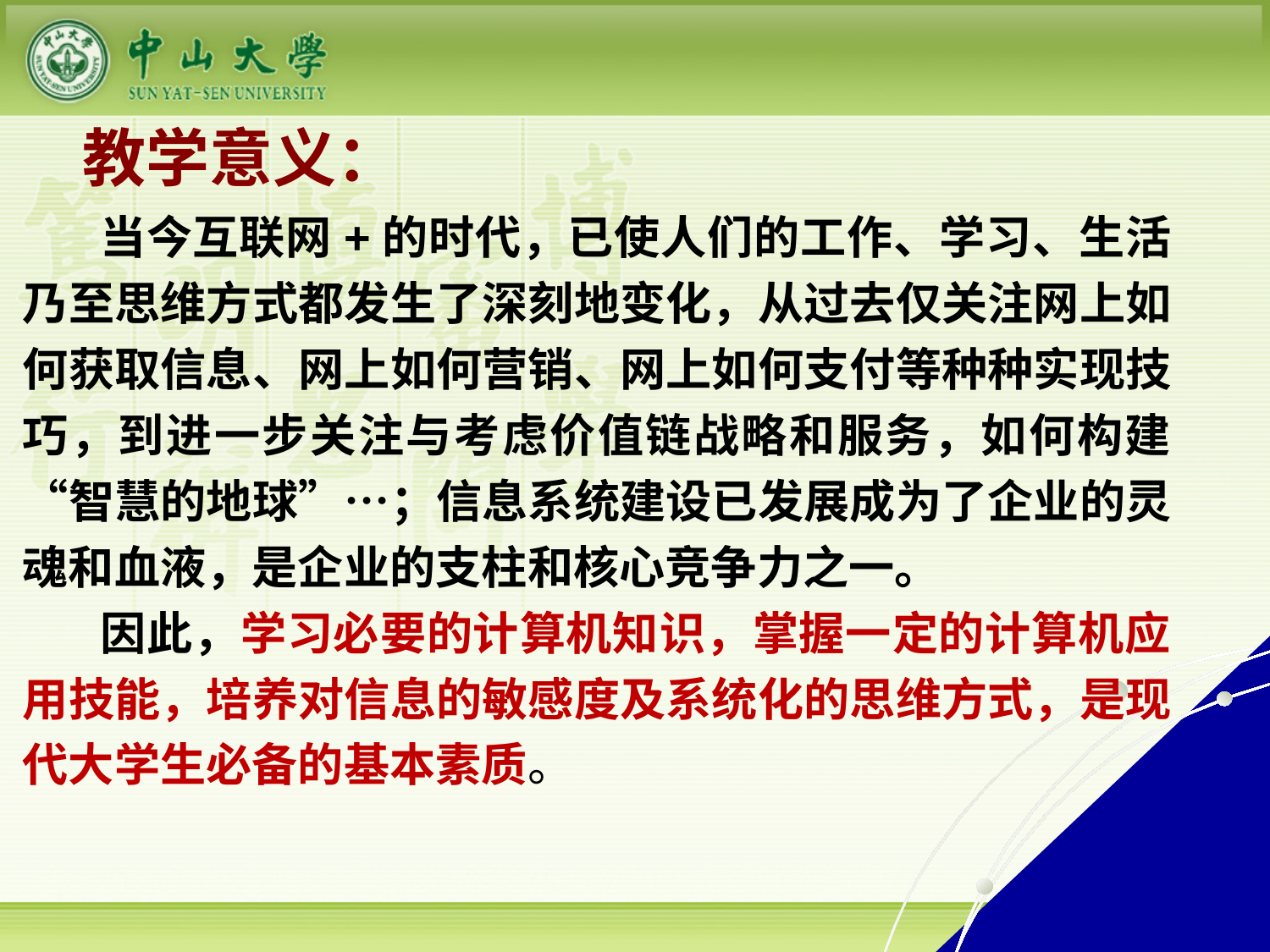

教学意义：
      当今互联网+的时代，已使人们的工作、学习、生活乃至思维方式都发生了深刻地变化，从过去仅关注网上如何获取信息、网上如何营销、网上如何支付等种种实现技巧，到进一步关注与考虑价值链战略和服务，如何构建“智慧的地球”…；信息系统建设已发展成为了企业的灵魂和血液，是企业的支柱和核心竞争力之一。
      因此，学习必要的计算机知识，掌握一定的计算机应用技能，培养对信息的敏感度及系统化的思维方式，是现代大学生必备的基本素质。